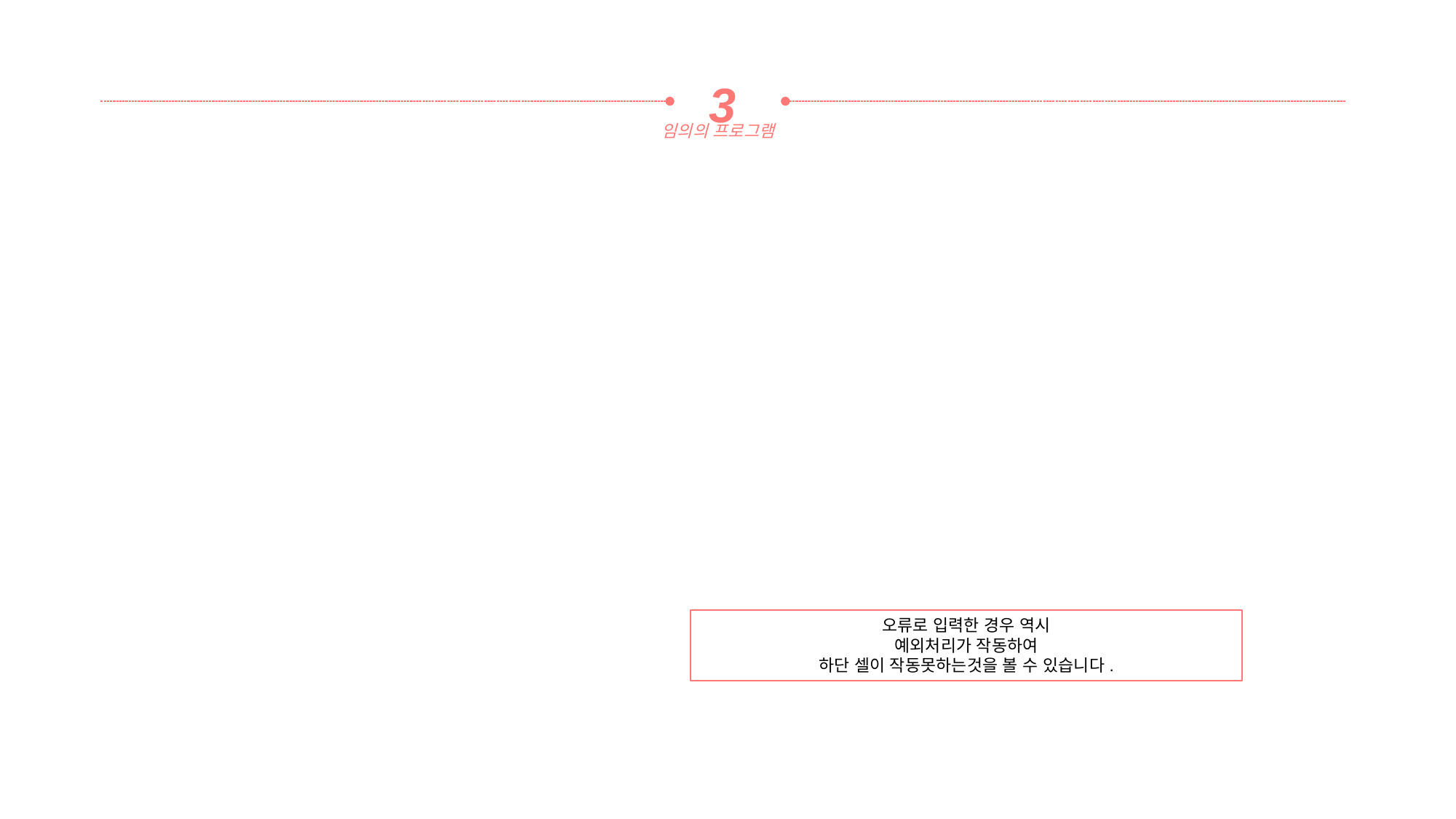

3
임의의 프로그램
오류로 입력한 경우 역시
예외처리가 작동하여
하단 셀이 작동못하는것을 볼 수 있습니다.